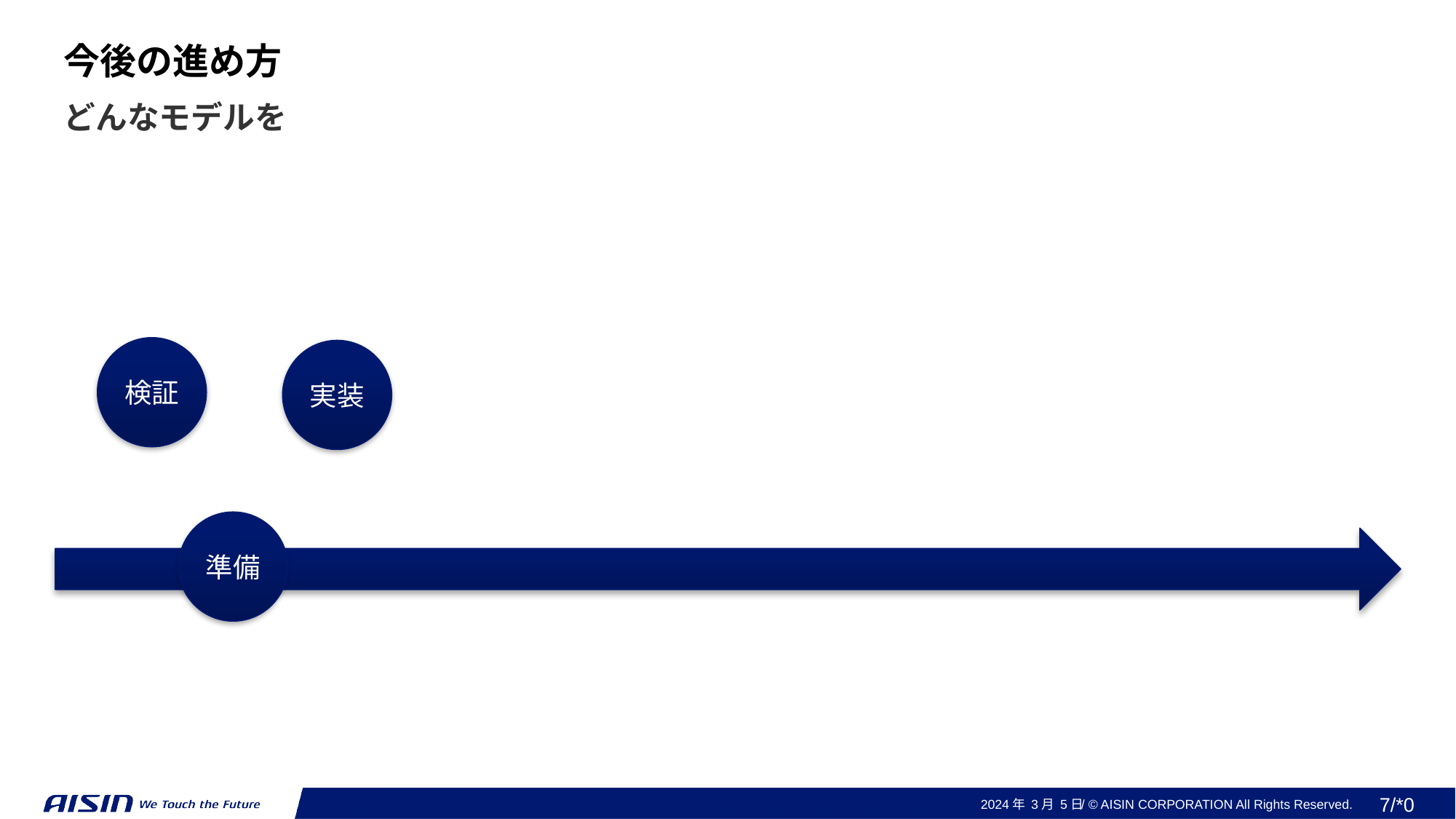

今後の進め方
どんなモデルを
検証
実装
準備

2024年 3月 5日